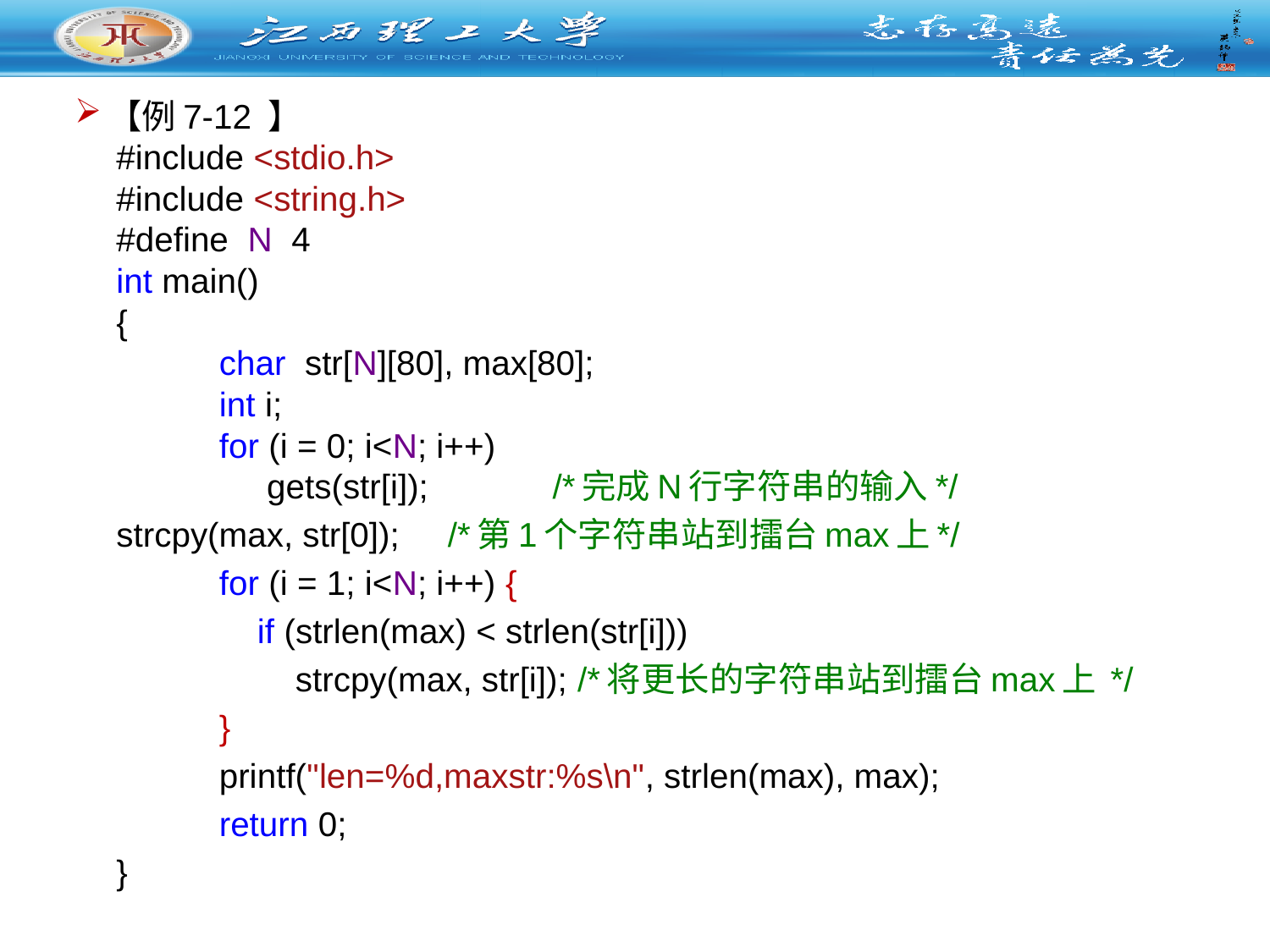

【例7-12 】
#include <stdio.h>
#include <string.h>
#define  N  4
int main()
{
 	char  str[N][80], max[80];
 	int i;
 	for (i = 0; i<N; i++)
 	     gets(str[i]);             /*完成N行字符串的输入*/
	strcpy(max, str[0]);     /*第1个字符串站到擂台max上*/
 	for (i = 1; i<N; i++) {
     	    if (strlen(max) < strlen(str[i]))
 	        strcpy(max, str[i]); /*将更长的字符串站到擂台max上 */
 	}
 	printf("len=%d,maxstr:%s\n", strlen(max), max);
 	return 0;
}